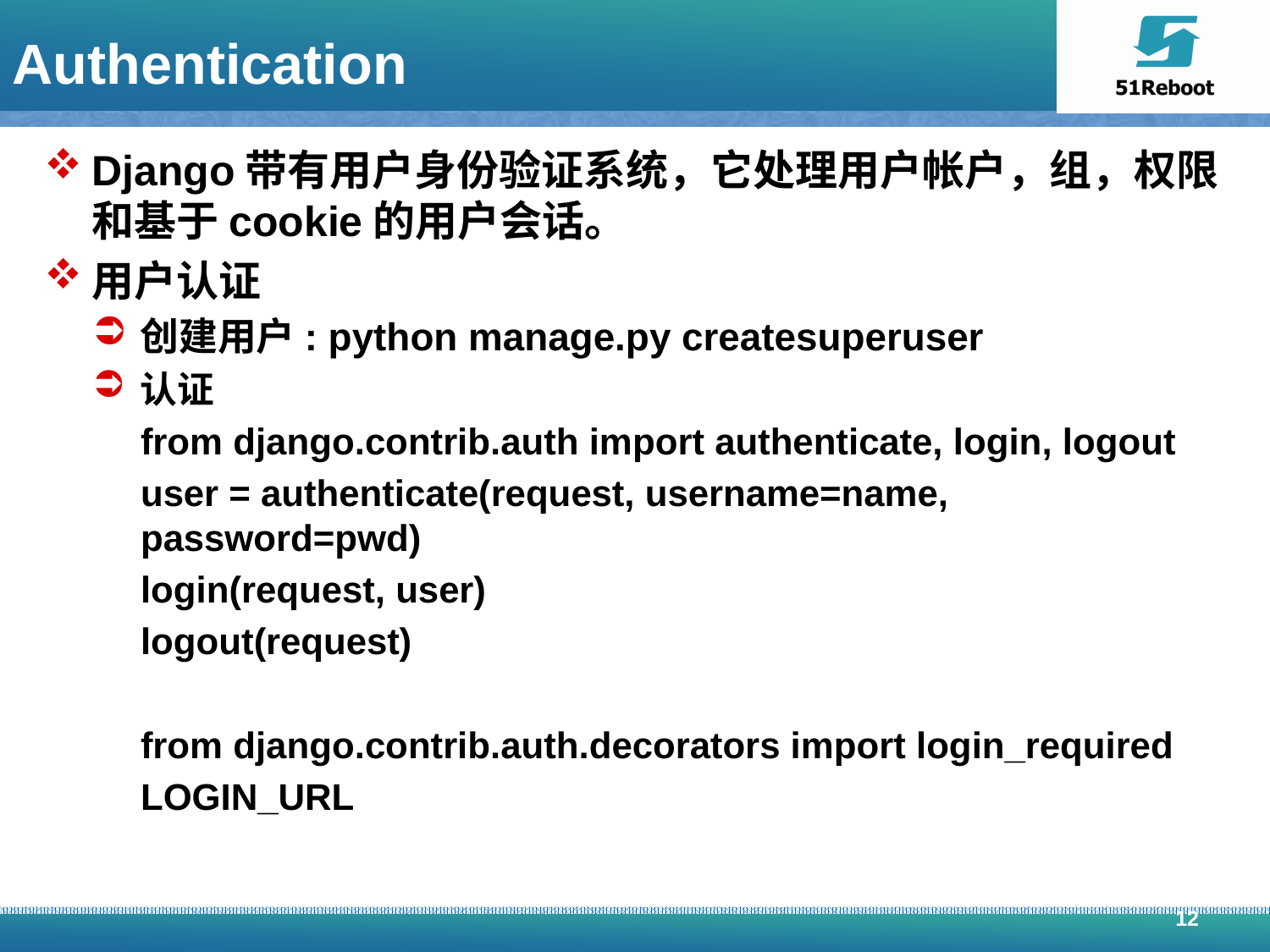

# Authentication
Django带有用户身份验证系统，它处理用户帐户，组，权限和基于cookie的用户会话。
用户认证
创建用户: python manage.py createsuperuser
认证
from django.contrib.auth import authenticate, login, logout
user = authenticate(request, username=name, password=pwd)
login(request, user)
logout(request)

from django.contrib.auth.decorators import login_required
LOGIN_URL